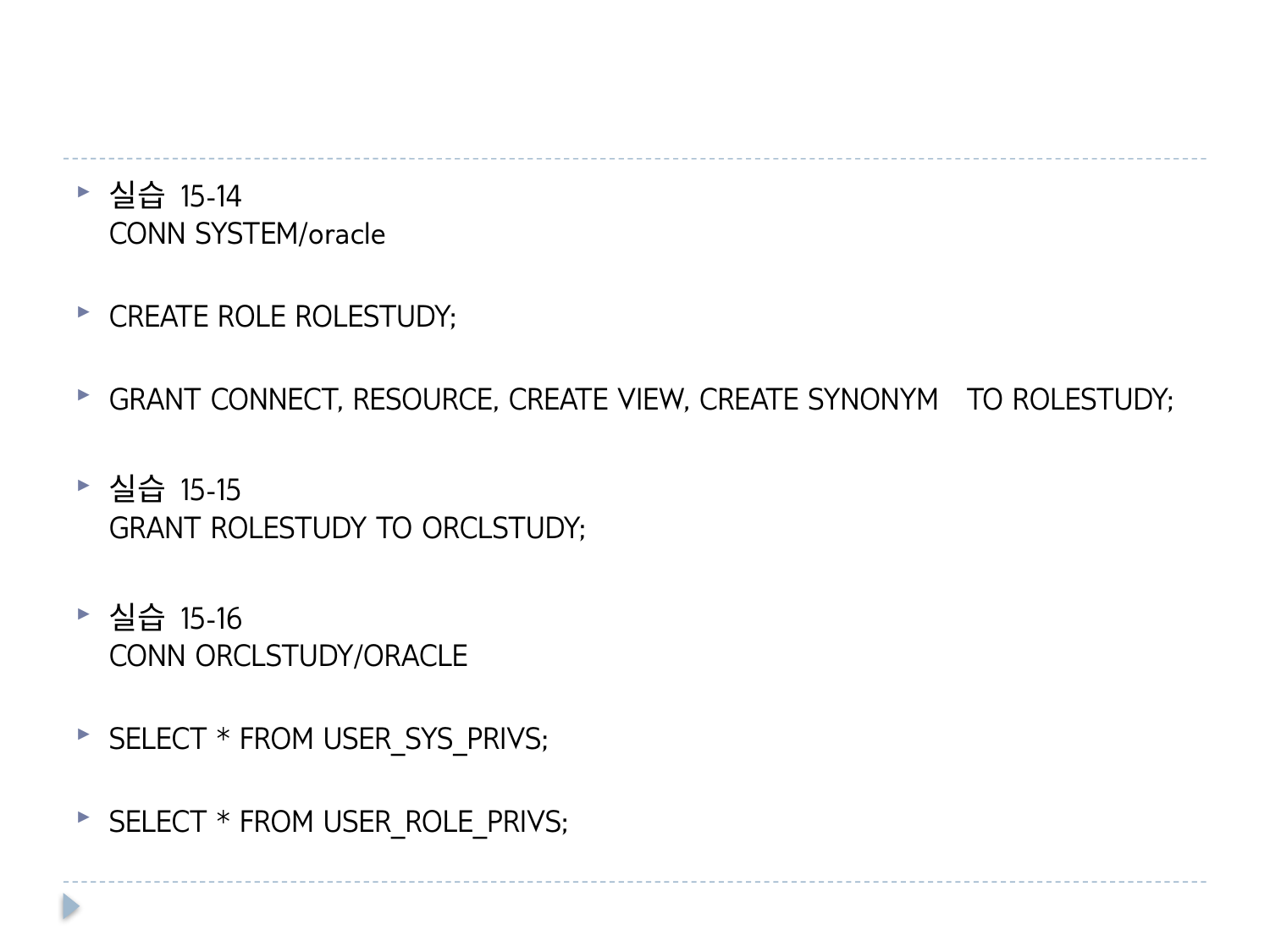

#
실습 15-14
CONN SYSTEM/oracle
CREATE ROLE ROLESTUDY;
GRANT CONNECT, RESOURCE, CREATE VIEW, CREATE SYNONYM   TO ROLESTUDY;

실습 15-15
GRANT ROLESTUDY TO ORCLSTUDY;

실습 15-16
CONN ORCLSTUDY/ORACLE
SELECT * FROM USER_SYS_PRIVS;
SELECT * FROM USER_ROLE_PRIVS;